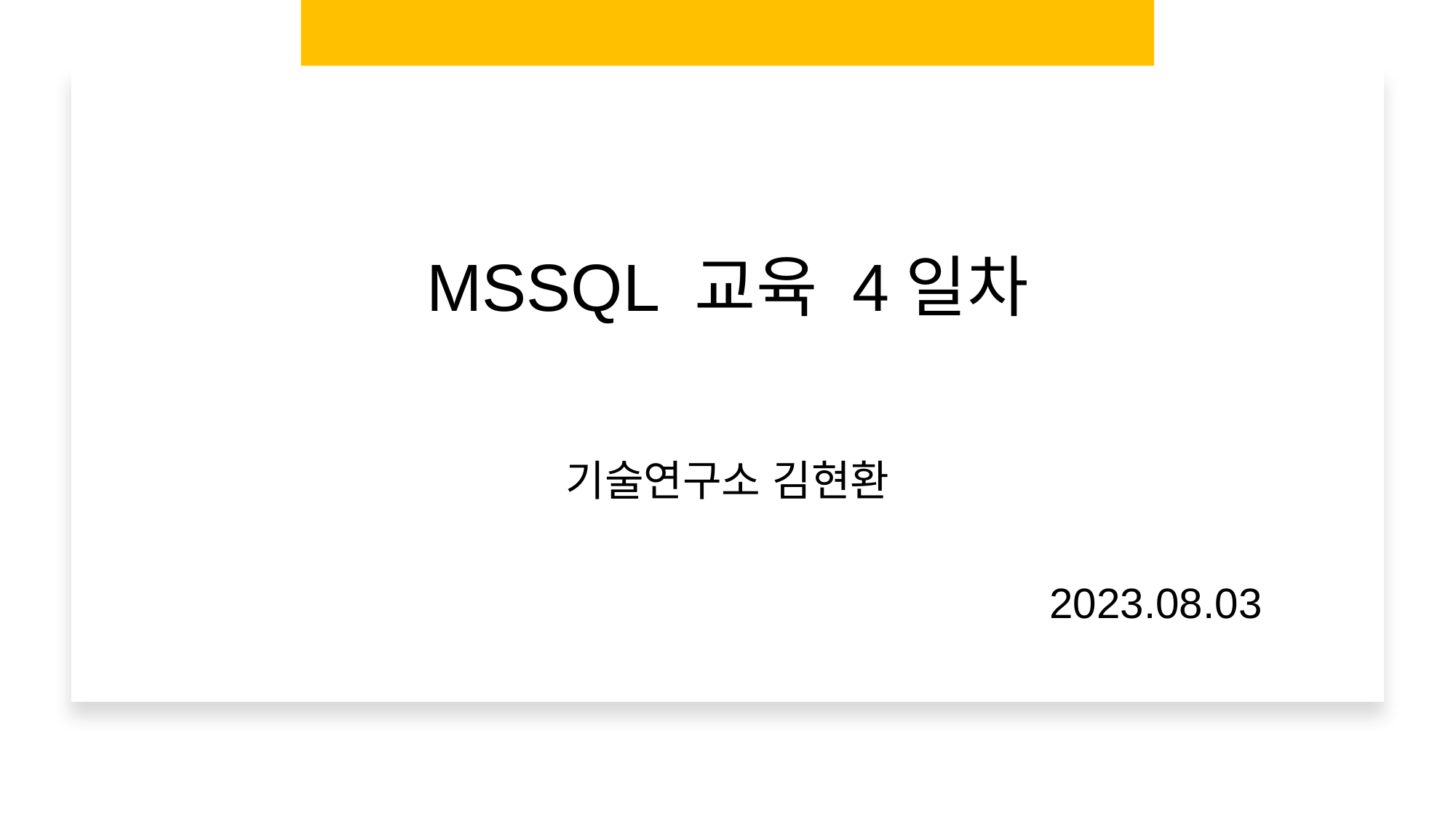

# MSSQL 교육 4일차
기술연구소 김현환

2023.08.03